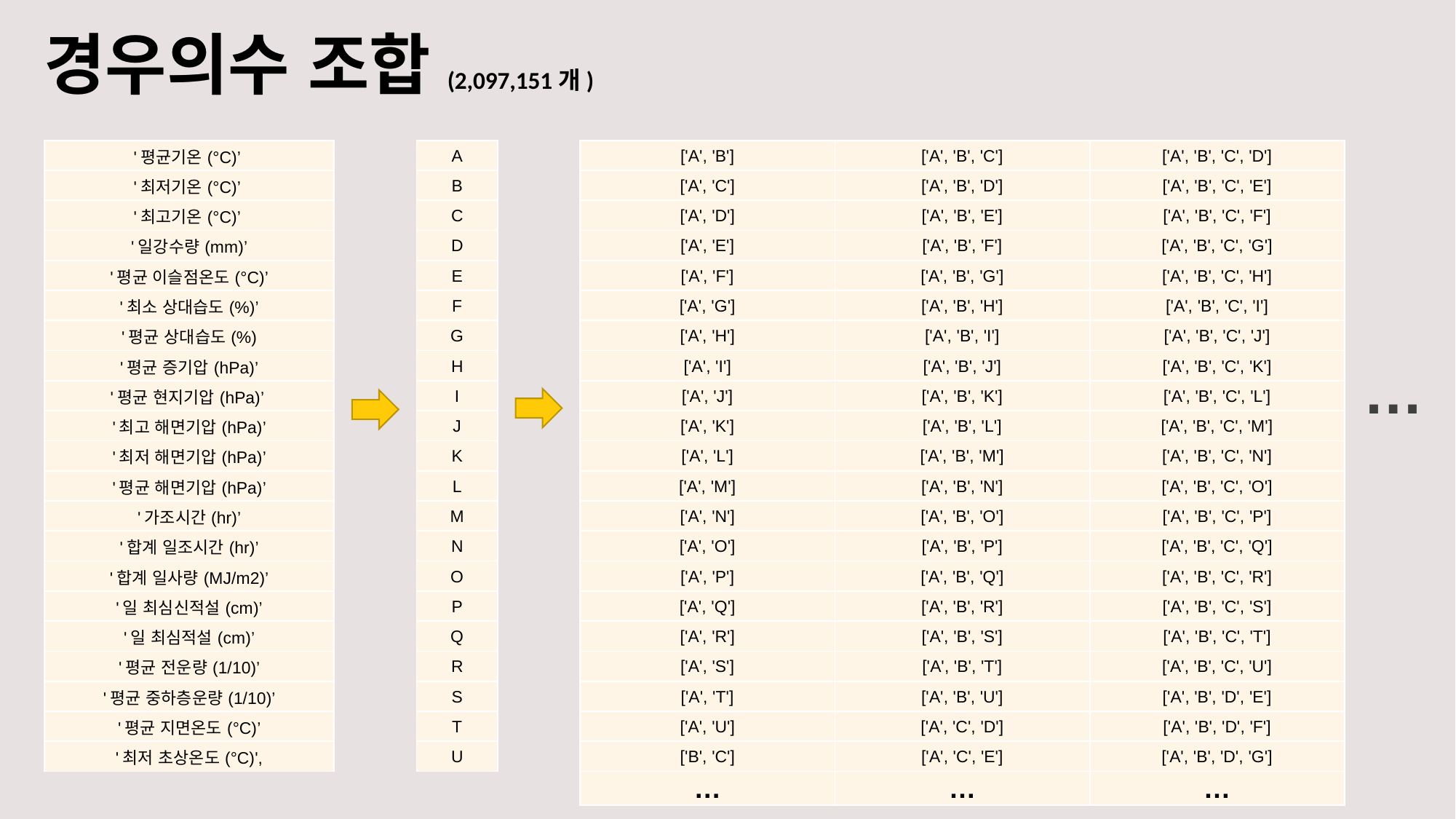

# 경우의수 조합(2,097,151개)
| '평균기온(°C)’ |
| --- |
| '최저기온(°C)’ |
| '최고기온(°C)’ |
| '일강수량(mm)’ |
| '평균 이슬점온도(°C)’ |
| '최소 상대습도(%)’ |
| '평균 상대습도(%) |
| '평균 증기압(hPa)’ |
| '평균 현지기압(hPa)’ |
| '최고 해면기압(hPa)’ |
| '최저 해면기압(hPa)’ |
| '평균 해면기압(hPa)’ |
| '가조시간(hr)’ |
| '합계 일조시간(hr)’ |
| '합계 일사량(MJ/m2)’ |
| '일 최심신적설(cm)’ |
| '일 최심적설(cm)’ |
| '평균 전운량(1/10)’ |
| '평균 중하층운량(1/10)’ |
| '평균 지면온도(°C)’ |
| '최저 초상온도(°C)', |
| A |
| --- |
| B |
| C |
| D |
| E |
| F |
| G |
| H |
| I |
| J |
| K |
| L |
| M |
| N |
| O |
| P |
| Q |
| R |
| S |
| T |
| U |
| ['A', 'B'] | ['A', 'B', 'C'] | ['A', 'B', 'C', 'D'] |
| --- | --- | --- |
| ['A', 'C'] | ['A', 'B', 'D'] | ['A', 'B', 'C', 'E'] |
| ['A', 'D'] | ['A', 'B', 'E'] | ['A', 'B', 'C', 'F'] |
| ['A', 'E'] | ['A', 'B', 'F'] | ['A', 'B', 'C', 'G'] |
| ['A', 'F'] | ['A', 'B', 'G'] | ['A', 'B', 'C', 'H'] |
| ['A', 'G'] | ['A', 'B', 'H'] | ['A', 'B', 'C', 'I'] |
| ['A', 'H'] | ['A', 'B', 'I'] | ['A', 'B', 'C', 'J'] |
| ['A', 'I'] | ['A', 'B', 'J'] | ['A', 'B', 'C', 'K'] |
| ['A', 'J'] | ['A', 'B', 'K'] | ['A', 'B', 'C', 'L'] |
| ['A', 'K'] | ['A', 'B', 'L'] | ['A', 'B', 'C', 'M'] |
| ['A', 'L'] | ['A', 'B', 'M'] | ['A', 'B', 'C', 'N'] |
| ['A', 'M'] | ['A', 'B', 'N'] | ['A', 'B', 'C', 'O'] |
| ['A', 'N'] | ['A', 'B', 'O'] | ['A', 'B', 'C', 'P'] |
| ['A', 'O'] | ['A', 'B', 'P'] | ['A', 'B', 'C', 'Q'] |
| ['A', 'P'] | ['A', 'B', 'Q'] | ['A', 'B', 'C', 'R'] |
| ['A', 'Q'] | ['A', 'B', 'R'] | ['A', 'B', 'C', 'S'] |
| ['A', 'R'] | ['A', 'B', 'S'] | ['A', 'B', 'C', 'T'] |
| ['A', 'S'] | ['A', 'B', 'T'] | ['A', 'B', 'C', 'U'] |
| ['A', 'T'] | ['A', 'B', 'U'] | ['A', 'B', 'D', 'E'] |
| ['A', 'U'] | ['A', 'C', 'D'] | ['A', 'B', 'D', 'F'] |
| ['B', 'C'] | ['A', 'C', 'E'] | ['A', 'B', 'D', 'G'] |
| … | … | … |
…